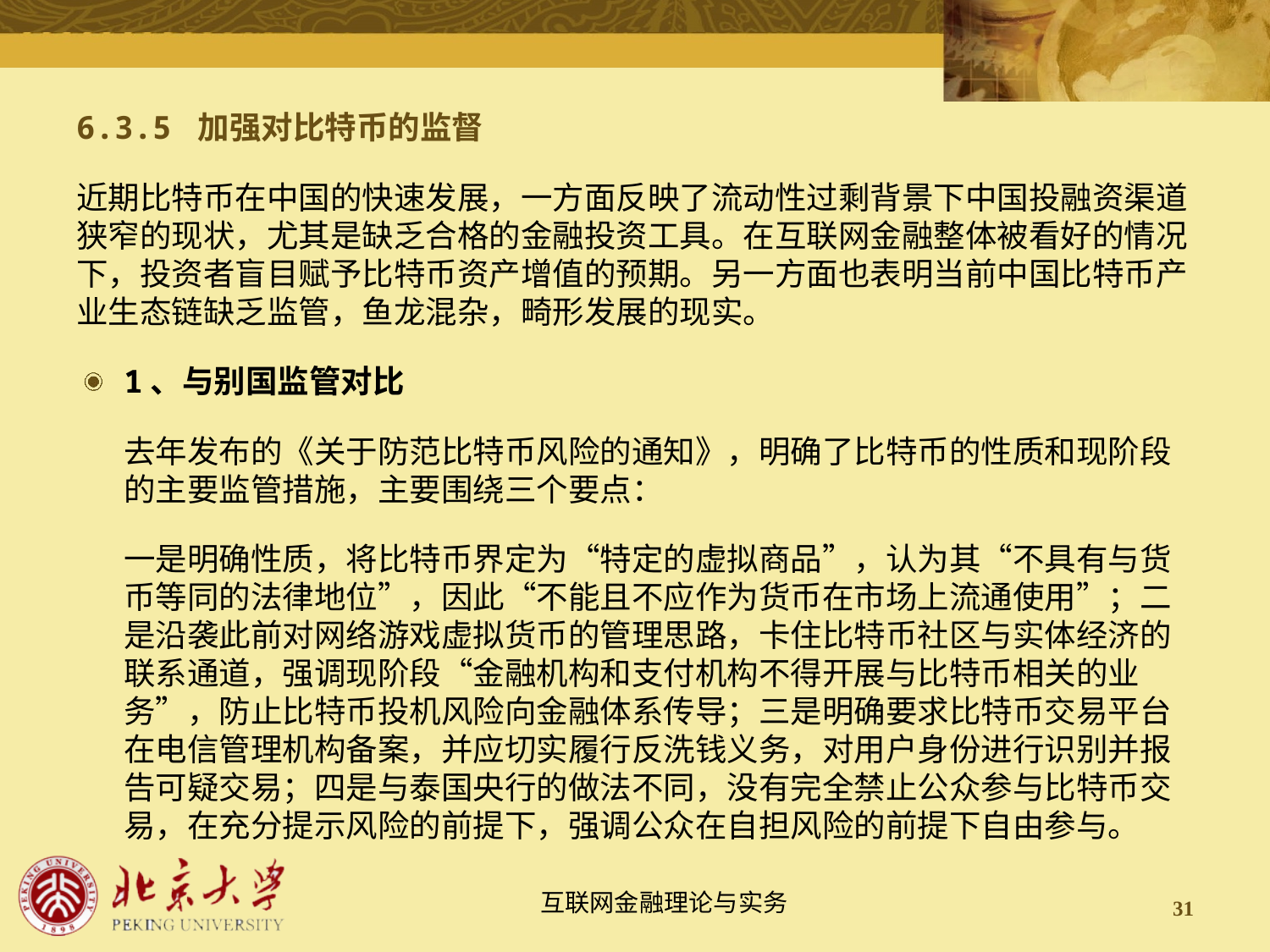

6.3.5 加强对比特币的监督
近期比特币在中国的快速发展，一方面反映了流动性过剩背景下中国投融资渠道狭窄的现状，尤其是缺乏合格的金融投资工具。在互联网金融整体被看好的情况下，投资者盲目赋予比特币资产增值的预期。另一方面也表明当前中国比特币产业生态链缺乏监管，鱼龙混杂，畸形发展的现实。
1、与别国监管对比
去年发布的《关于防范比特币风险的通知》，明确了比特币的性质和现阶段的主要监管措施，主要围绕三个要点：
一是明确性质，将比特币界定为“特定的虚拟商品”，认为其“不具有与货币等同的法律地位”，因此“不能且不应作为货币在市场上流通使用”；二是沿袭此前对网络游戏虚拟货币的管理思路，卡住比特币社区与实体经济的联系通道，强调现阶段“金融机构和支付机构不得开展与比特币相关的业务”，防止比特币投机风险向金融体系传导；三是明确要求比特币交易平台在电信管理机构备案，并应切实履行反洗钱义务，对用户身份进行识别并报告可疑交易；四是与泰国央行的做法不同，没有完全禁止公众参与比特币交易，在充分提示风险的前提下，强调公众在自担风险的前提下自由参与。

31